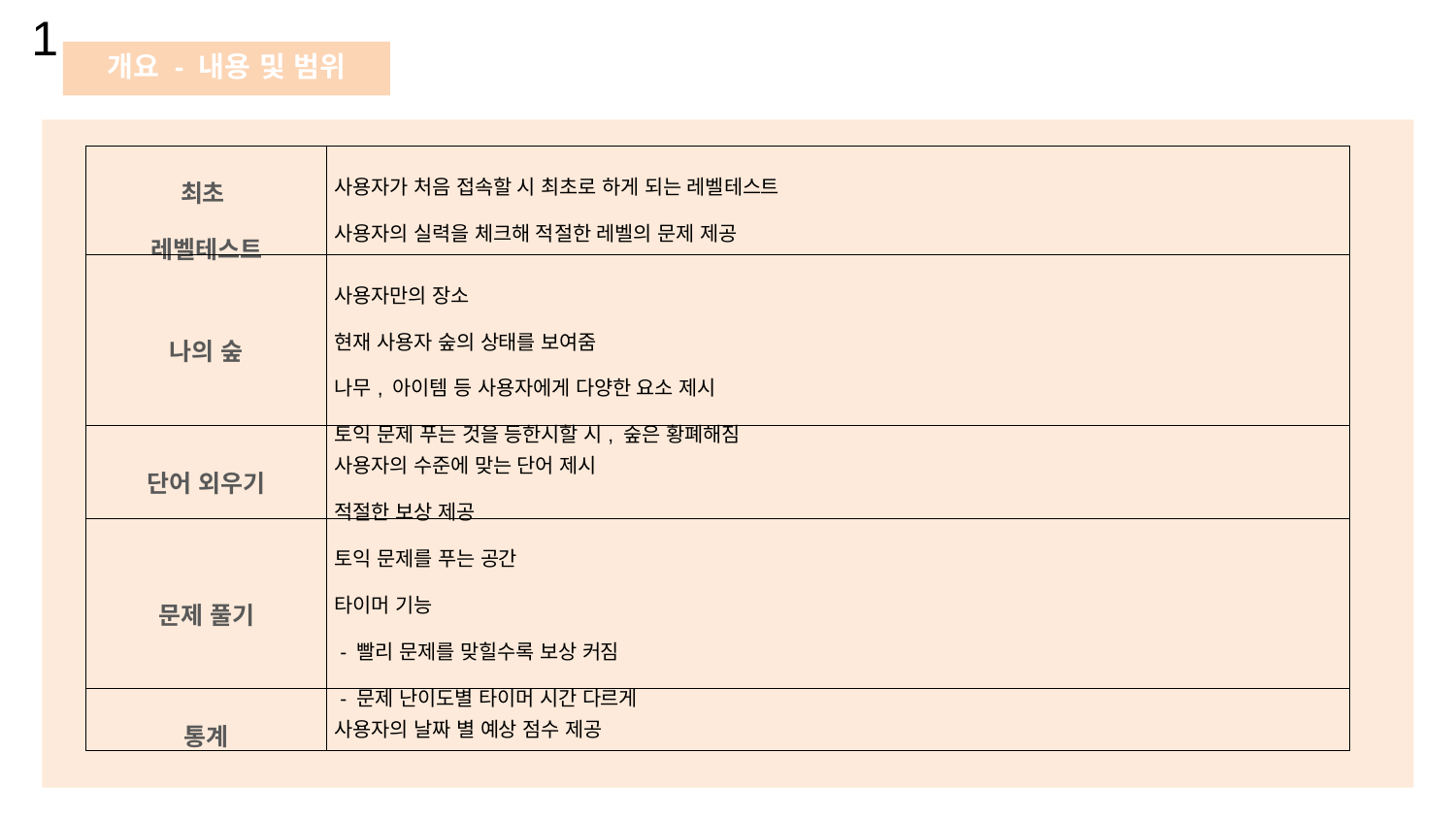

1
개요 - 내용 및 범위

| 최초  레벨테스트 | 사용자가 처음 접속할 시 최초로 하게 되는 레벨테스트 사용자의 실력을 체크해 적절한 레벨의 문제 제공 |
| --- | --- |
| 나의 숲 | 사용자만의 장소 현재 사용자 숲의 상태를 보여줌 나무, 아이템 등 사용자에게 다양한 요소 제시 토익 문제 푸는 것을 등한시할 시, 숲은 황폐해짐 |
| 단어 외우기 | 사용자의 수준에 맞는 단어 제시 적절한 보상 제공 |
| 문제 풀기 | 토익 문제를 푸는 공간 타이머 기능  - 빨리 문제를 맞힐수록 보상 커짐  - 문제 난이도별 타이머 시간 다르게 |
| 통계 | 사용자의 날짜 별 예상 점수 제공 |